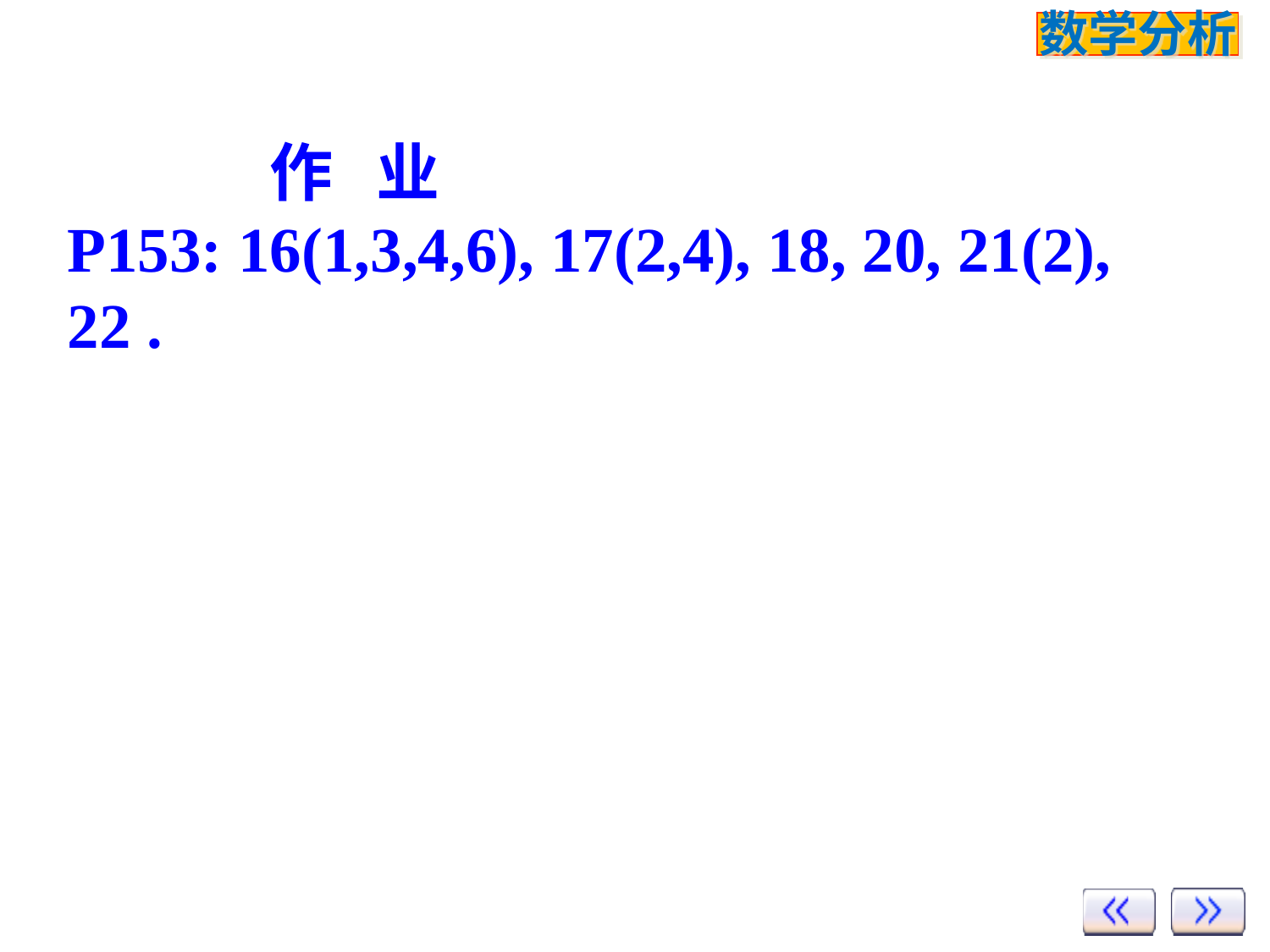

作   业
P153: 16(1,3,4,6), 17(2,4), 18, 20, 21(2), 22 .